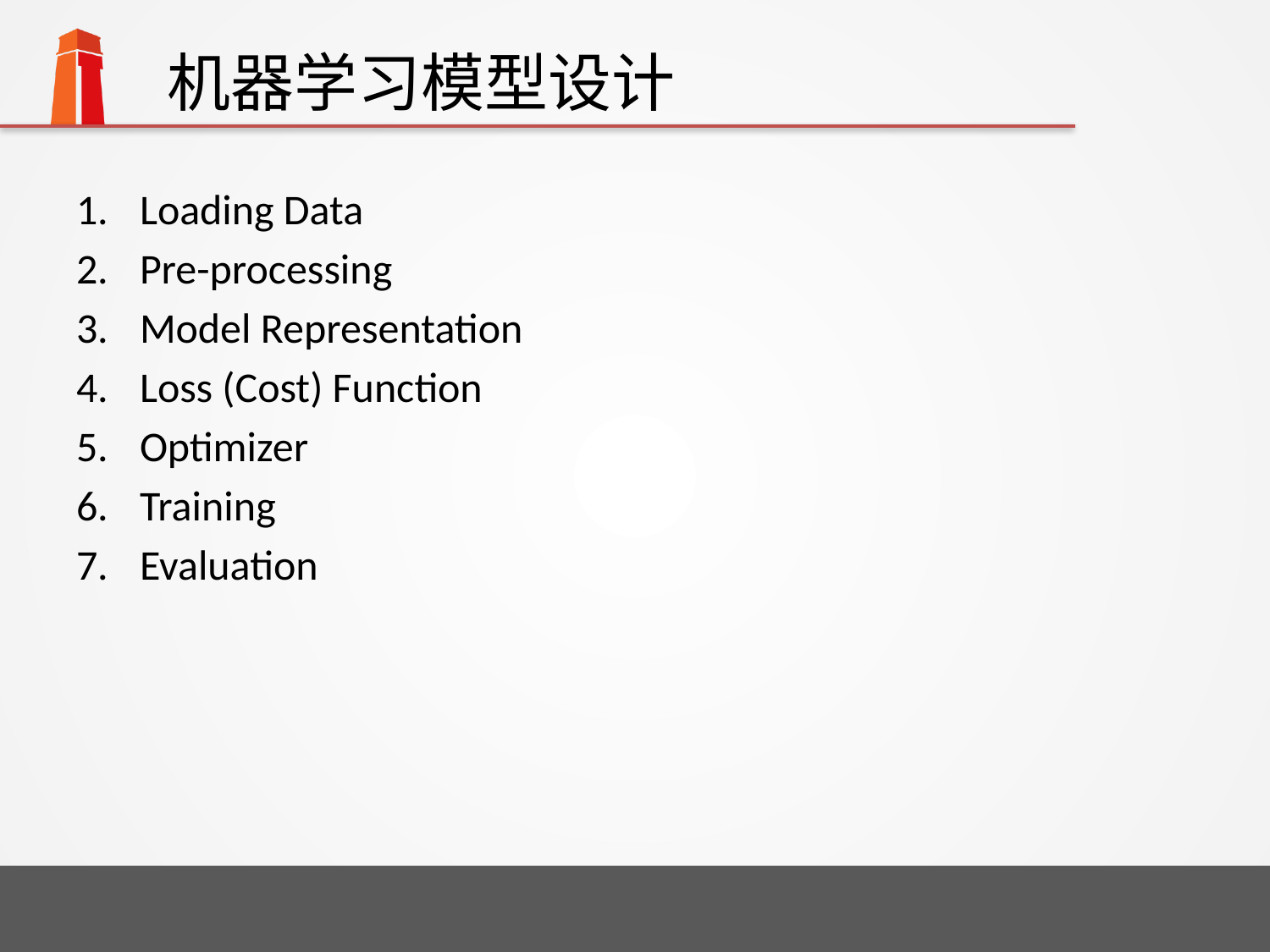

# 机器学习模型设计
Loading Data
Pre-processing
Model Representation
Loss (Cost) Function
Optimizer
Training
Evaluation